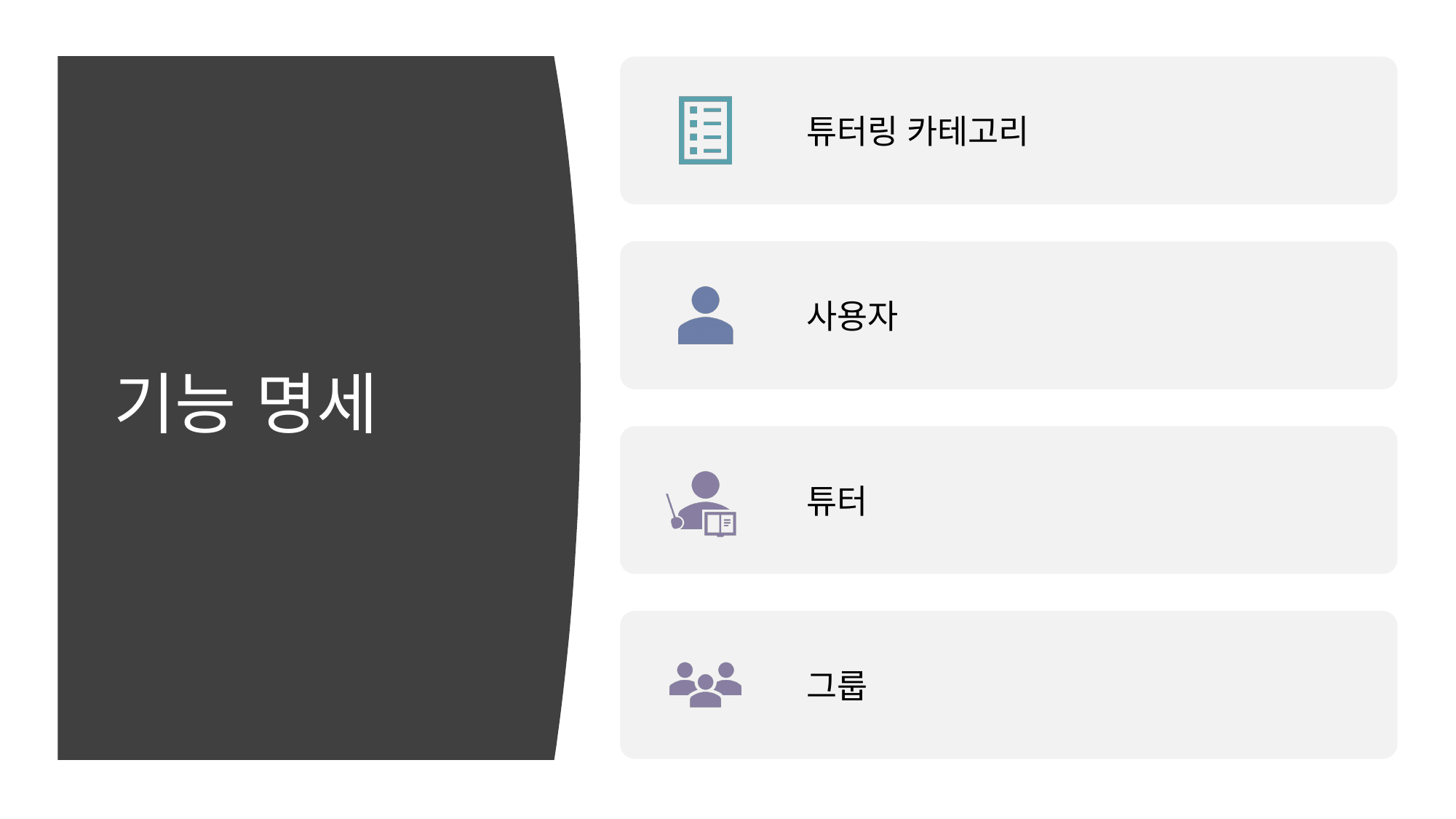

튜터링 카테고리
사용자
튜터
그룹

# 기능 명세